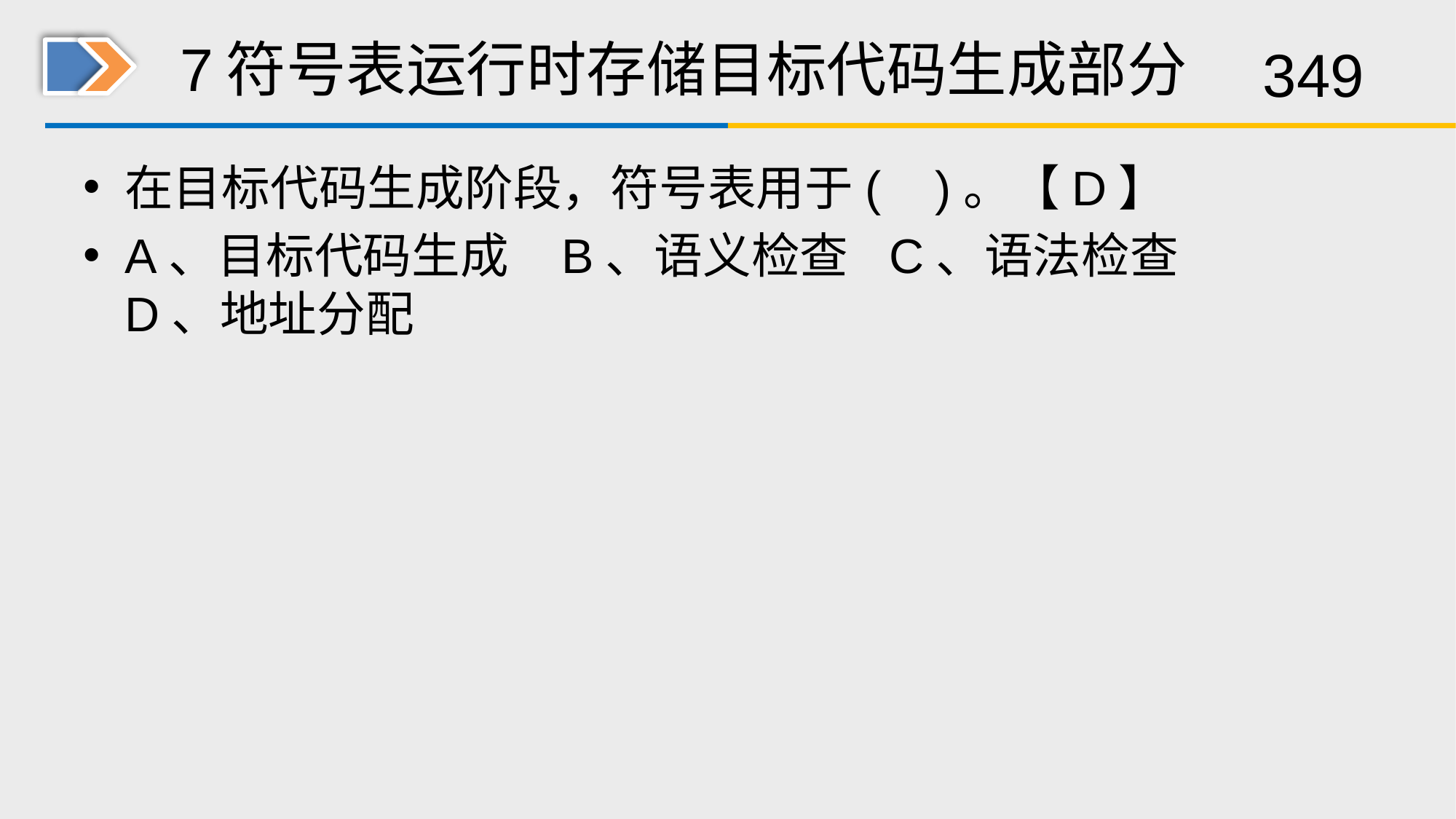

# 7符号表运行时存储目标代码生成部分
349
在目标代码生成阶段，符号表用于(    )。【D】
A、目标代码生成	B、语义检查	C、语法检查	D、地址分配